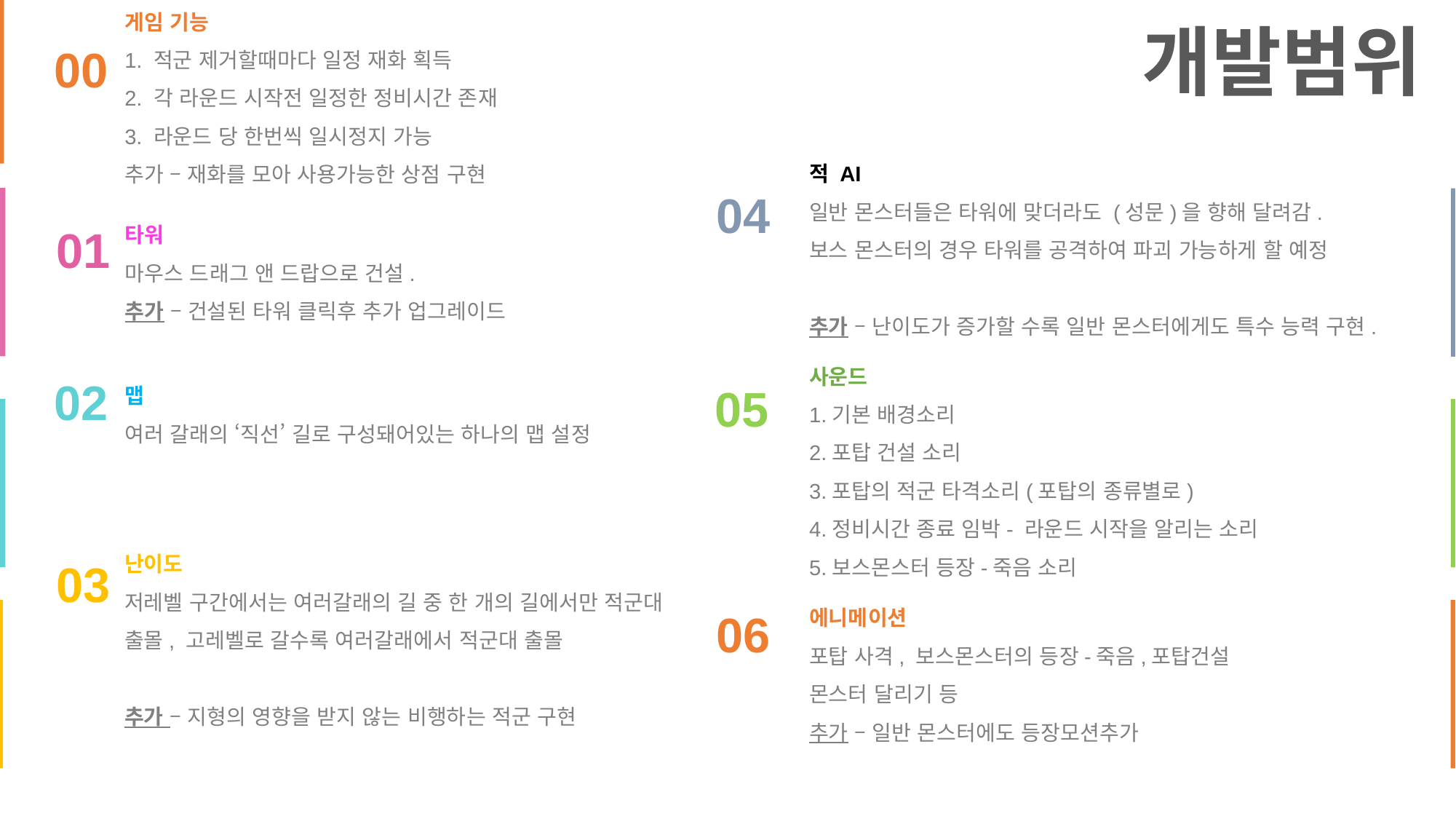

게임 기능
1. 적군 제거할때마다 일정 재화 획득
2. 각 라운드 시작전 일정한 정비시간 존재
3. 라운드 당 한번씩 일시정지 가능
추가 – 재화를 모아 사용가능한 상점 구현
개발범위
00
적 AI
일반 몬스터들은 타워에 맞더라도 (성문)을 향해 달려감.
보스 몬스터의 경우 타워를 공격하여 파괴 가능하게 할 예정

추가 – 난이도가 증가할 수록 일반 몬스터에게도 특수 능력 구현.
04

타워
마우스 드래그 앤 드랍으로 건설.
추가 – 건설된 타워 클릭후 추가 업그레이드
01
맵
여러 갈래의 ‘직선’ 길로 구성돼어있는 하나의 맵 설정
02
05
사운드
1.기본 배경소리
2.포탑 건설 소리
3.포탑의 적군 타격소리(포탑의 종류별로)
4.정비시간 종료 임박- 라운드 시작을 알리는 소리
5.보스몬스터 등장-죽음 소리

03
난이도
저레벨 구간에서는 여러갈래의 길 중 한 개의 길에서만 적군대 출몰, 고레벨로 갈수록 여러갈래에서 적군대 출몰

추가 – 지형의 영향을 받지 않는 비행하는 적군 구현
에니메이션
포탑 사격, 보스몬스터의 등장-죽음,포탑건설
몬스터 달리기 등
추가 – 일반 몬스터에도 등장모션추가
06